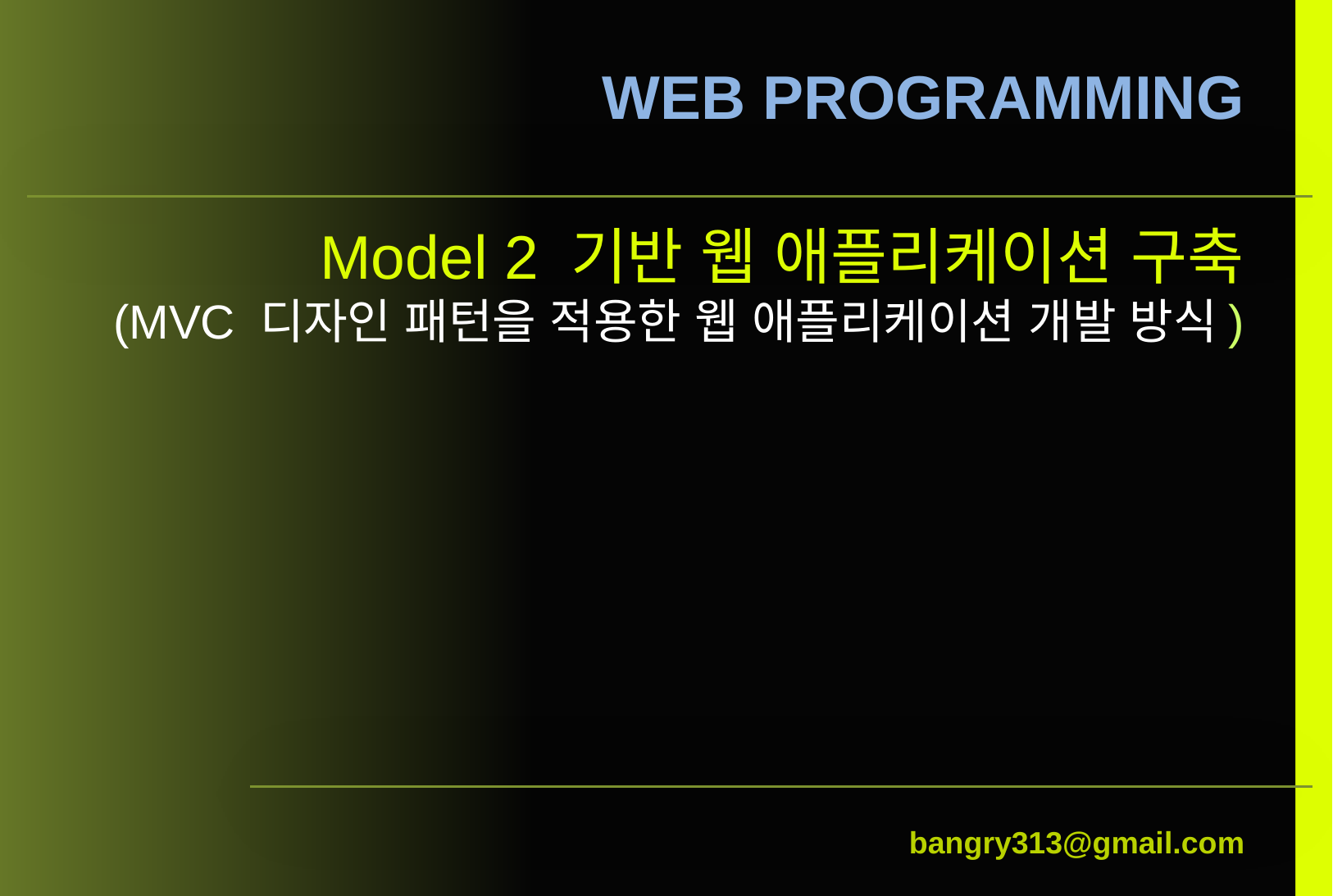

# Model 2 기반 웹 애플리케이션 구축 (MVC 디자인 패턴을 적용한 웹 애플리케이션 개발 방식)